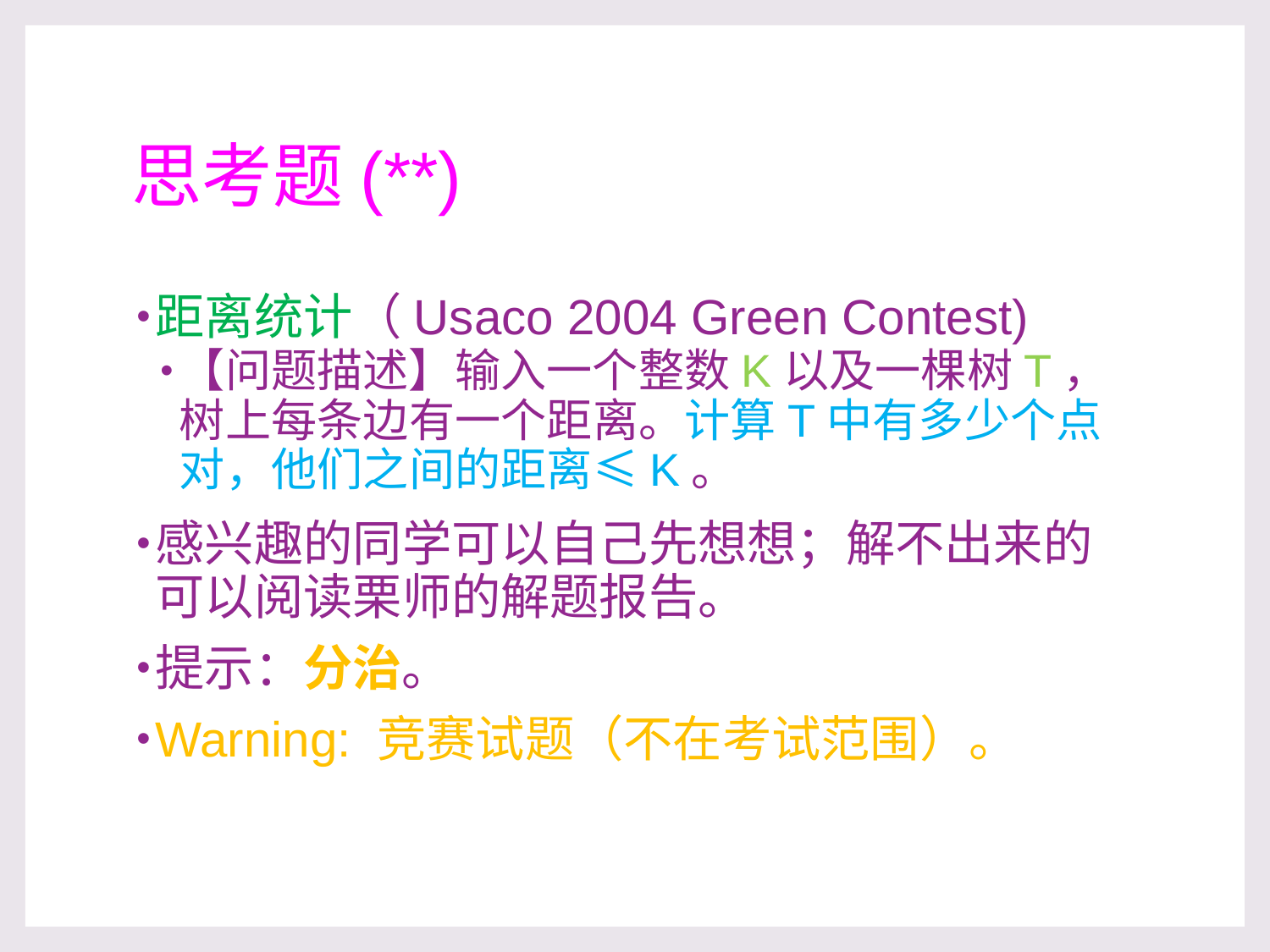

# 思考题(**)
距离统计（Usaco 2004 Green Contest)
【问题描述】输入一个整数K以及一棵树T，树上每条边有一个距离。计算T中有多少个点对，他们之间的距离≤K。
感兴趣的同学可以自己先想想；解不出来的可以阅读栗师的解题报告。
提示：分治。
Warning: 竞赛试题（不在考试范围）。